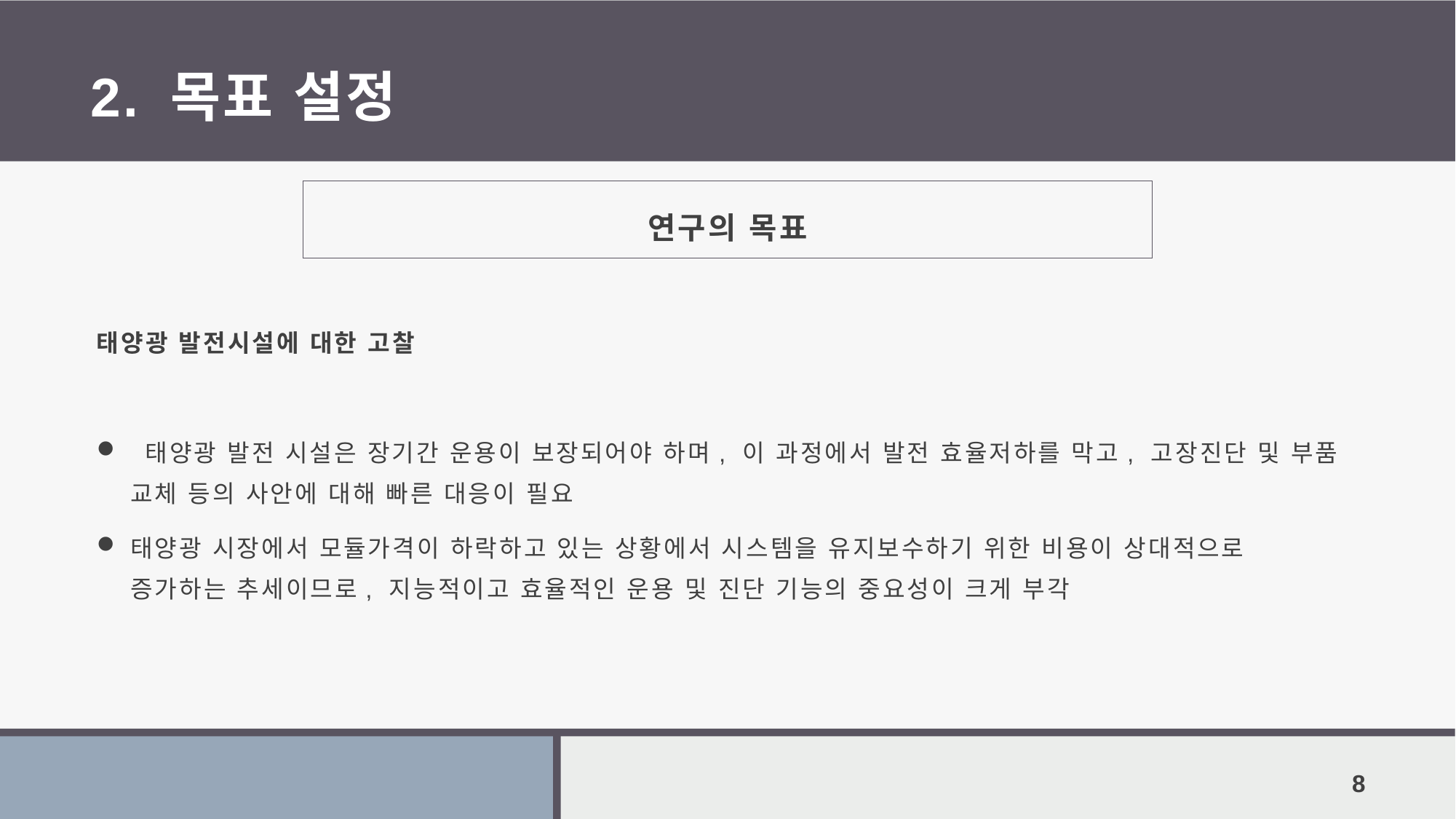

# 2. 목표 설정
연구의 목표
태양광 발전시설에 대한 고찰

 태양광 발전 시설은 장기간 운용이 보장되어야 하며, 이 과정에서 발전 효율저하를 막고, 고장진단 및 부품 교체 등의 사안에 대해 빠른 대응이 필요
태양광 시장에서 모듈가격이 하락하고 있는 상황에서 시스템을 유지보수하기 위한 비용이 상대적으로 증가하는 추세이므로, 지능적이고 효율적인 운용 및 진단 기능의 중요성이 크게 부각

8